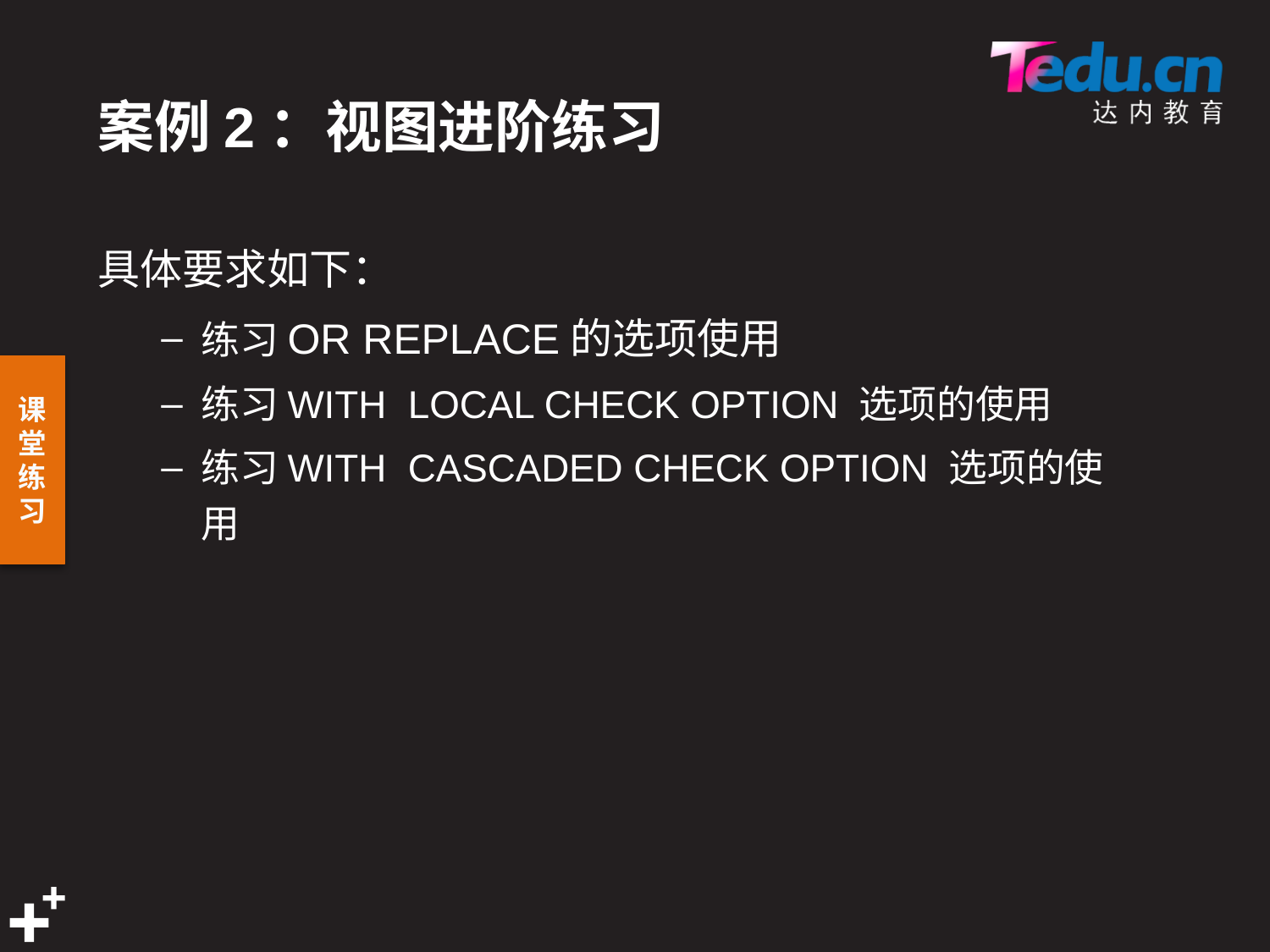

# 案例2：视图进阶练习
具体要求如下：
练习OR REPLACE的选项使用
练习WITH  LOCAL CHECK OPTION 选项的使用
练习WITH  CASCADED CHECK OPTION 选项的使用